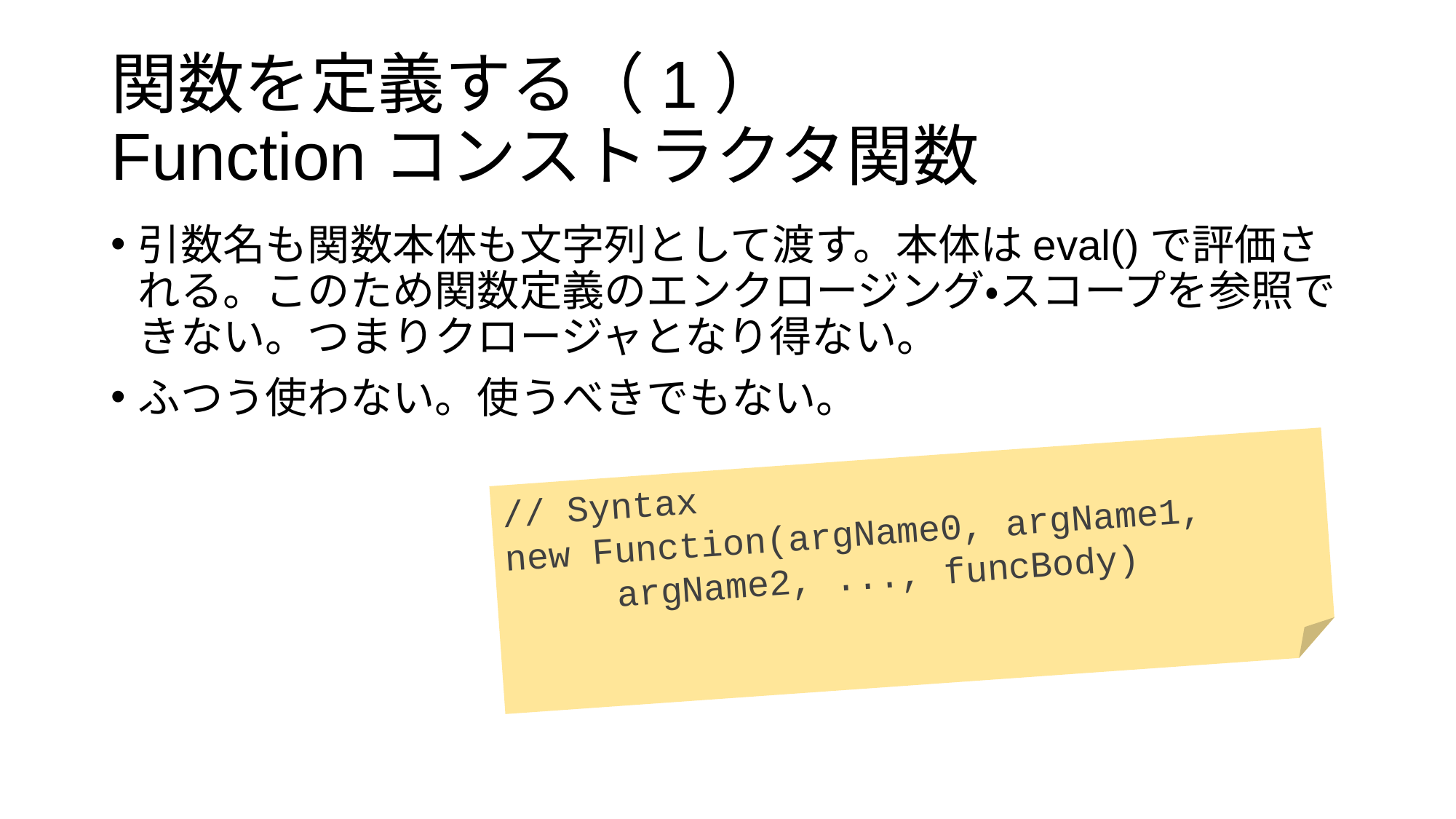

# 関数を定義する（1） Functionコンストラクタ関数
引数名も関数本体も文字列として渡す。本体はeval()で評価される。このため関数定義のエンクロージング・スコープを参照できない。つまりクロージャとなり得ない。
ふつう使わない。使うべきでもない。

// Syntax
new Function(argName0, argName1,
	argName2, ..., funcBody)